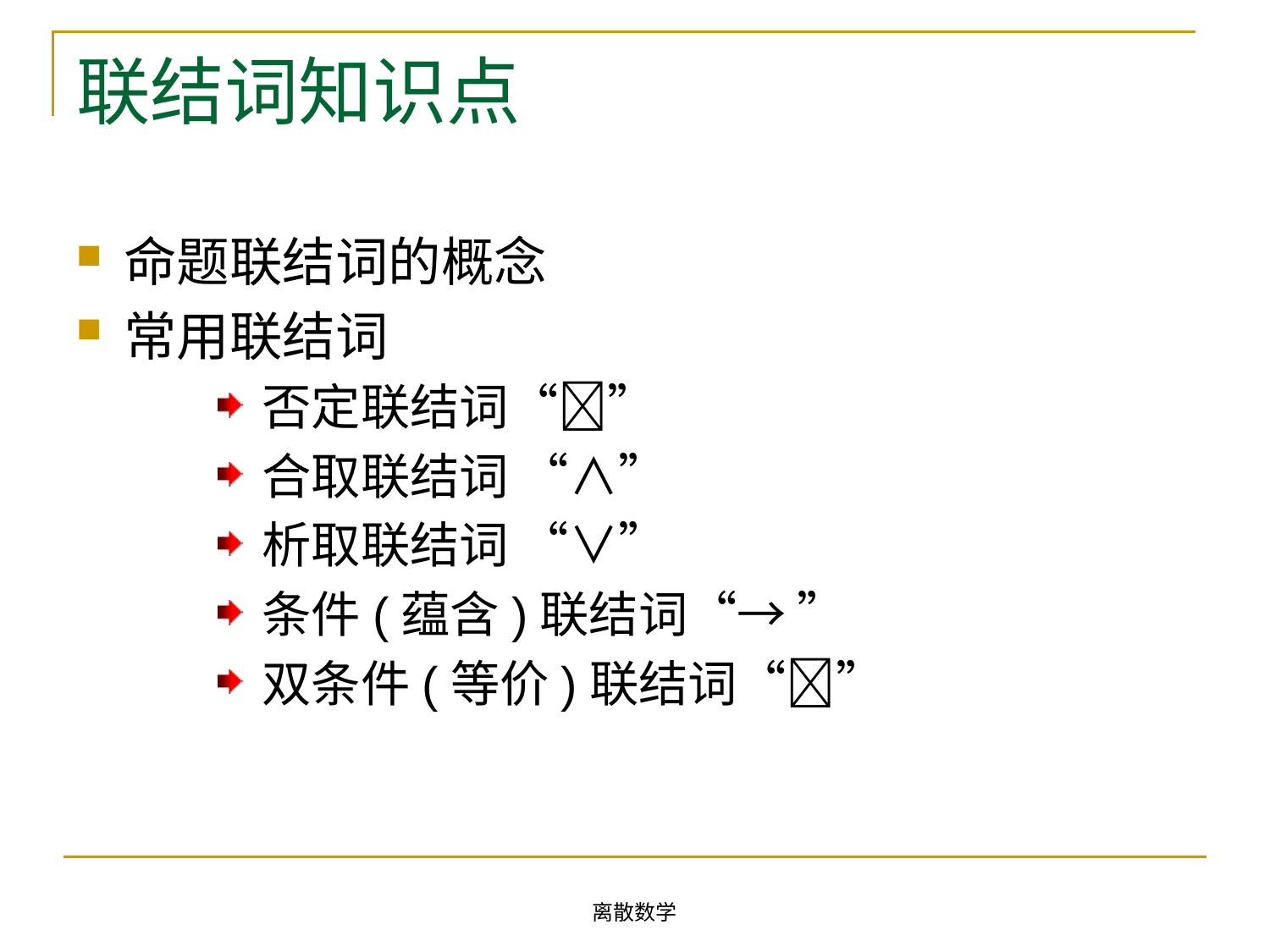

# 联结词知识点
命题联结词的概念
常用联结词
否定联结词“¬”
合取联结词 “∧”
析取联结词 “∨”
条件(蕴含)联结词“→ ”
双条件(等价)联结词“↔”

15
离散数学